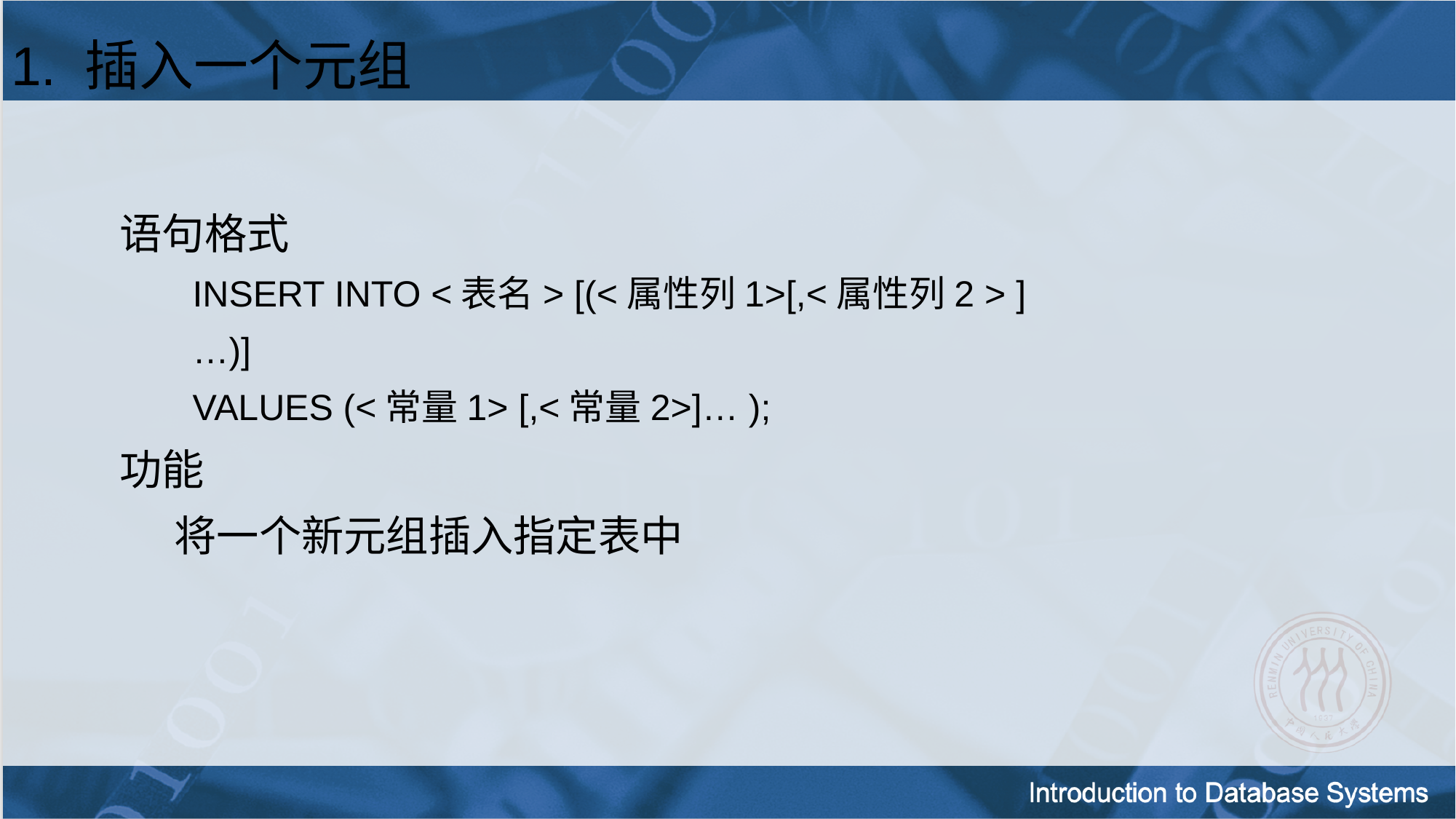

1. 插入一个元组
语句格式
	INSERT INTO <表名> [(<属性列1>[,<属性列2 > ] …)]
	VALUES (<常量1> [,<常量2>]… );
功能
将一个新元组插入指定表中